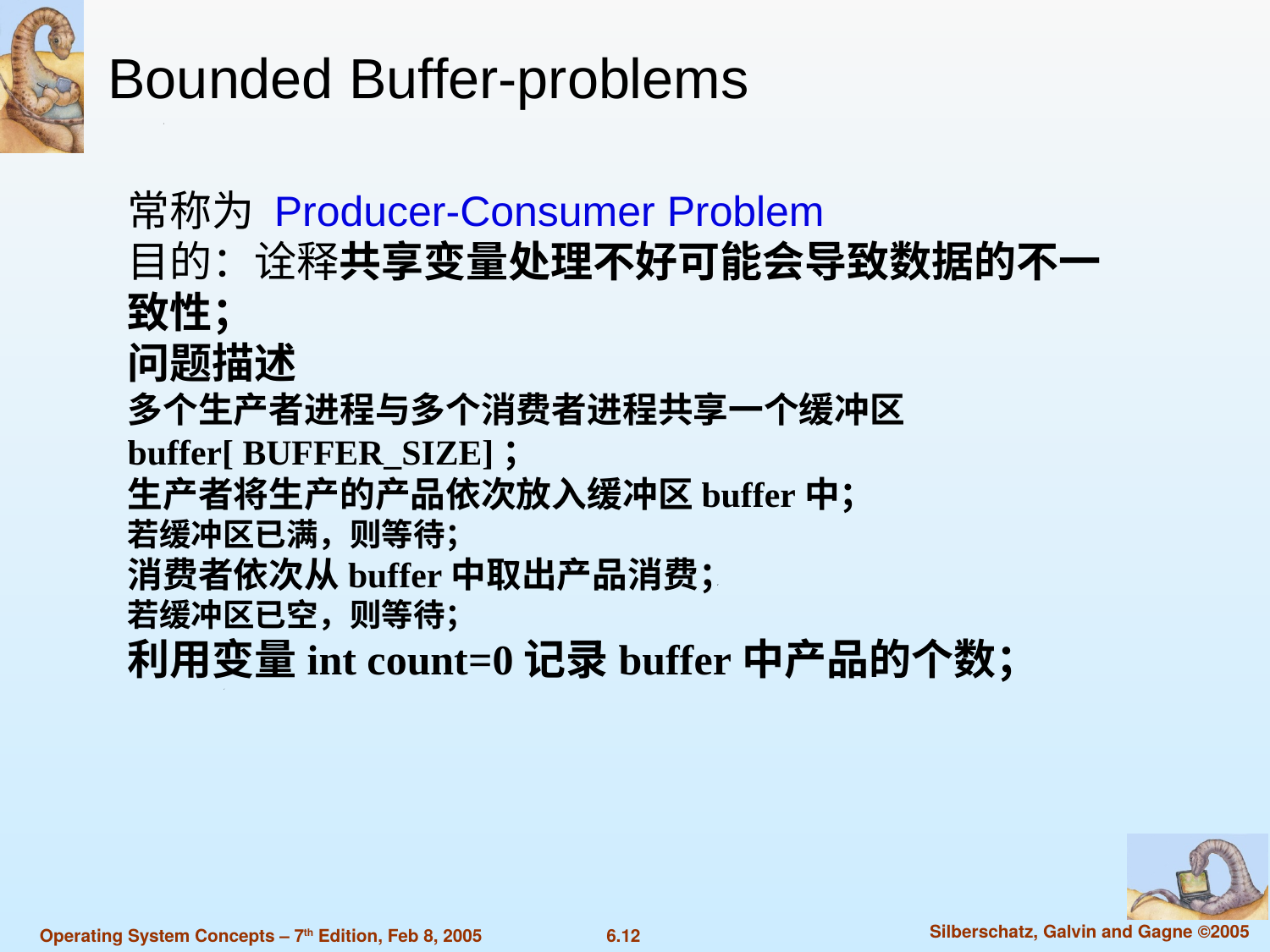

Bounded Buffer-problems
常称为 Producer-Consumer Problem
目的：诠释共享变量处理不好可能会导致数据的不一致性；
问题描述
多个生产者进程与多个消费者进程共享一个缓冲区  buffer[ BUFFER_SIZE]；
生产者将生产的产品依次放入缓冲区buffer中；
若缓冲区已满，则等待；
消费者依次从buffer中取出产品消费；
若缓冲区已空，则等待；
利用变量int count=0记录buffer中产品的个数；